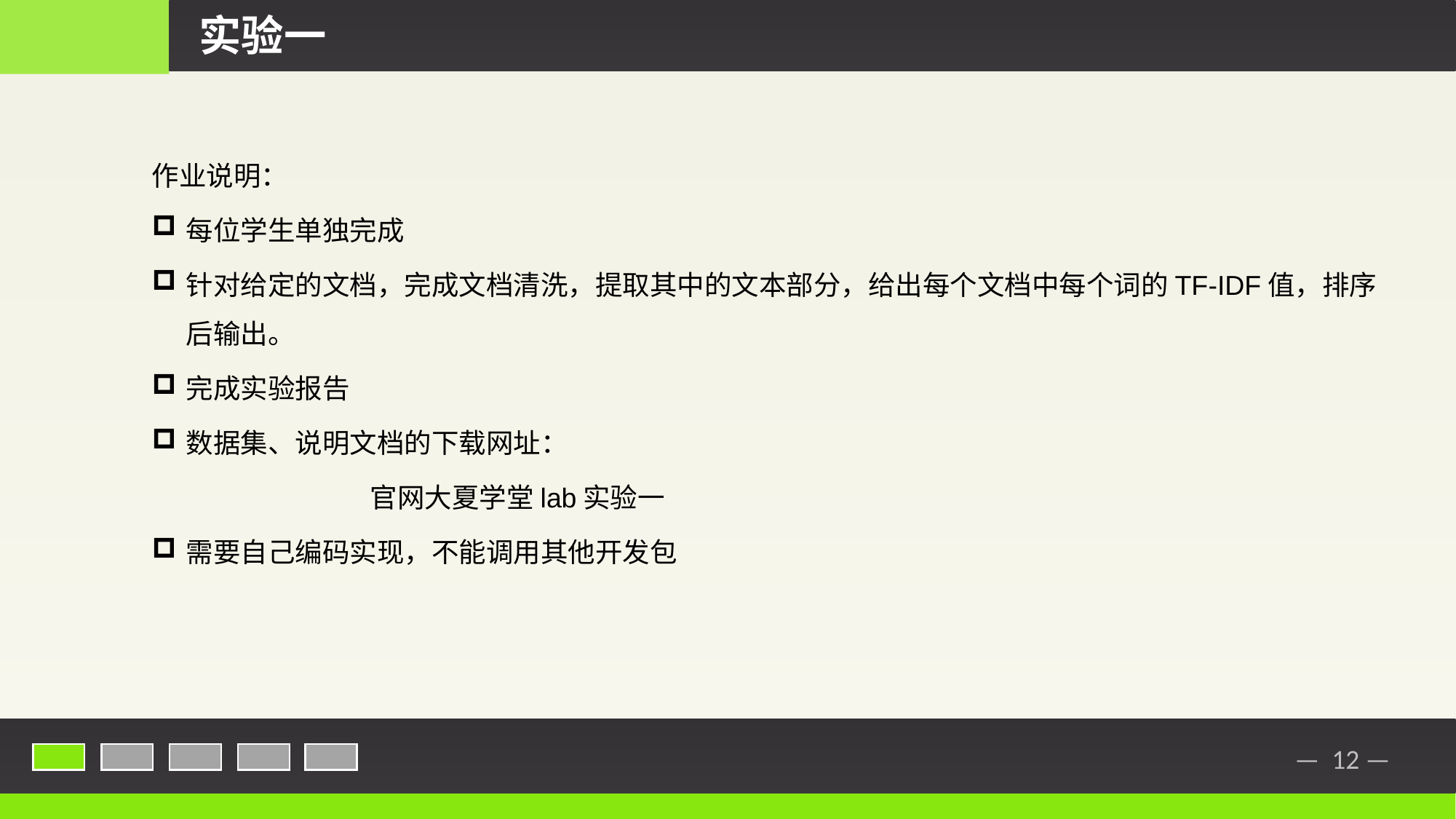

实验一
作业说明：
每位学生单独完成
针对给定的文档，完成文档清洗，提取其中的文本部分，给出每个文档中每个词的TF-IDF值，排序后输出。
完成实验报告
数据集、说明文档的下载网址：
		官网大夏学堂lab实验一
需要自己编码实现，不能调用其他开发包